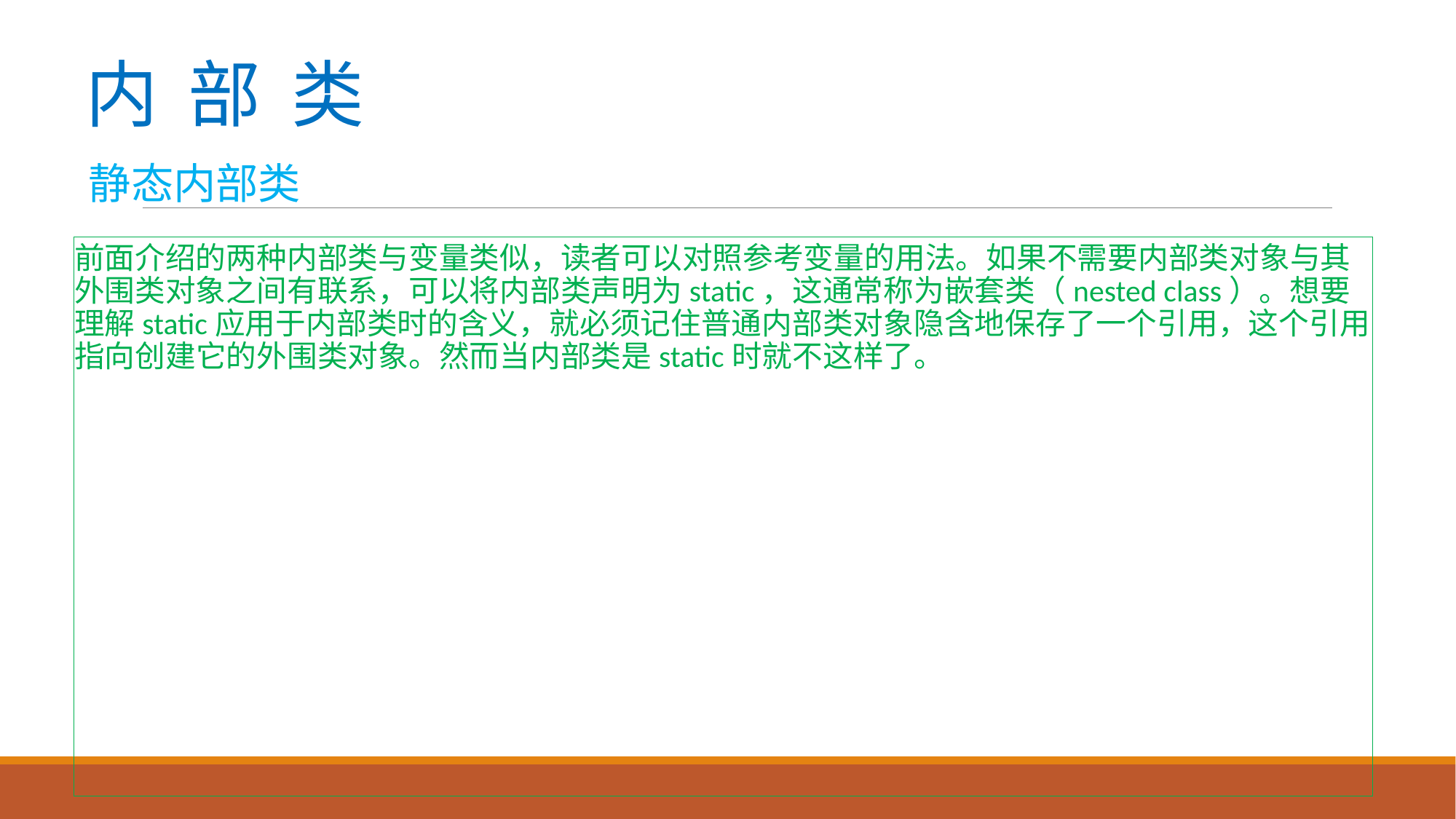

# 内  部  类
静态内部类
前面介绍的两种内部类与变量类似，读者可以对照参考变量的用法。如果不需要内部类对象与其外围类对象之间有联系，可以将内部类声明为static，这通常称为嵌套类（nested class）。想要理解static应用于内部类时的含义，就必须记住普通内部类对象隐含地保存了一个引用，这个引用指向创建它的外围类对象。然而当内部类是static时就不这样了。